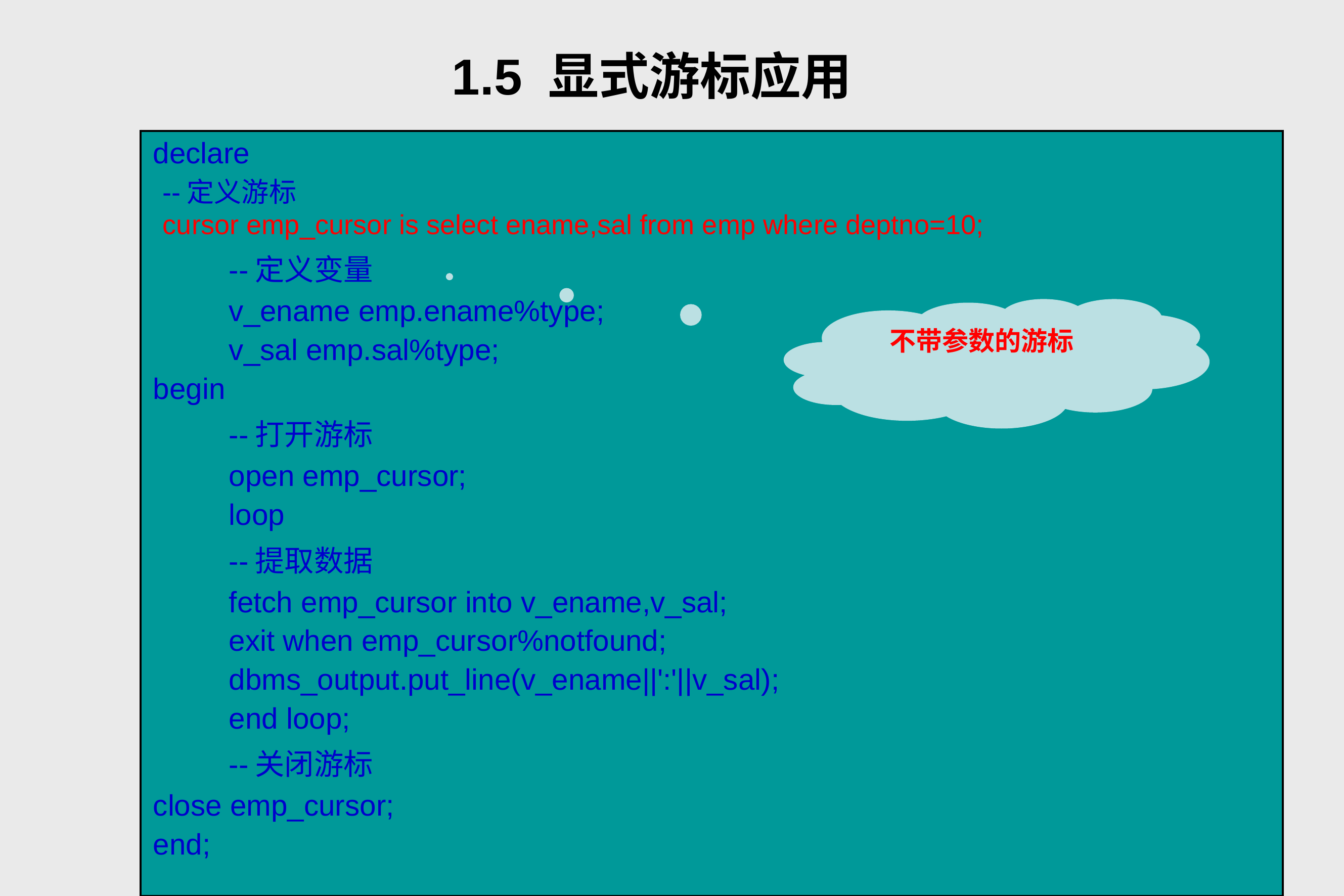

# 1.5 显式游标应用
| declare --定义游标 cursor emp\_cursor is select ename,sal from emp where deptno=10; --定义变量 v\_ename emp.ename%type; v\_sal emp.sal%type; begin --打开游标 open emp\_cursor; loop --提取数据 fetch emp\_cursor into v\_ename,v\_sal; exit when emp\_cursor%notfound; dbms\_output.put\_line(v\_ename||':'||v\_sal); end loop; --关闭游标 close emp\_cursor; end; |
| --- |
不带参数的游标